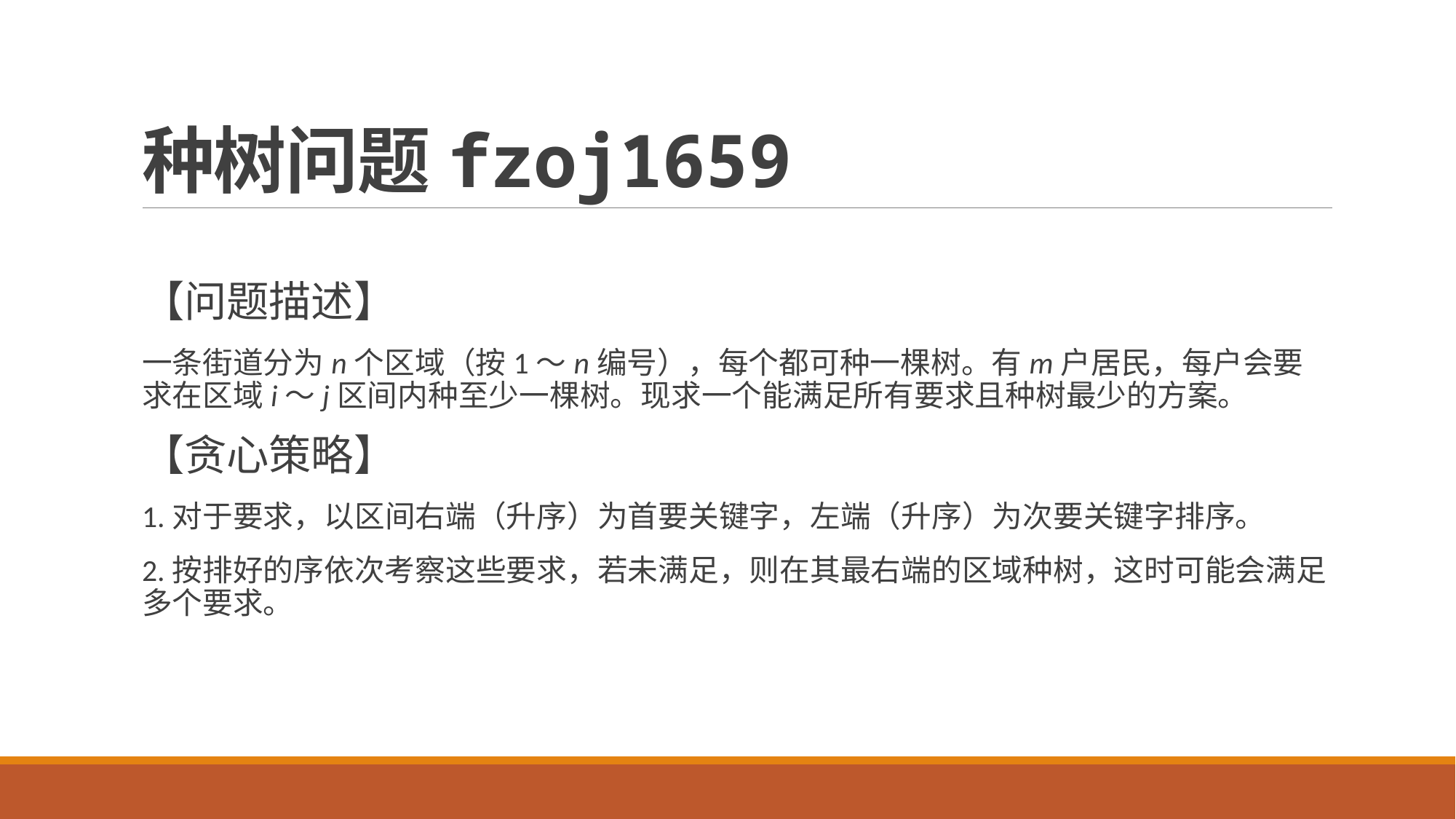

# 种树问题fzoj1659
【问题描述】
一条街道分为n个区域（按1～n编号），每个都可种一棵树。有m户居民，每户会要求在区域i～j区间内种至少一棵树。现求一个能满足所有要求且种树最少的方案。
【贪心策略】
1.对于要求，以区间右端（升序）为首要关键字，左端（升序）为次要关键字排序。
2.按排好的序依次考察这些要求，若未满足，则在其最右端的区域种树，这时可能会满足多个要求。